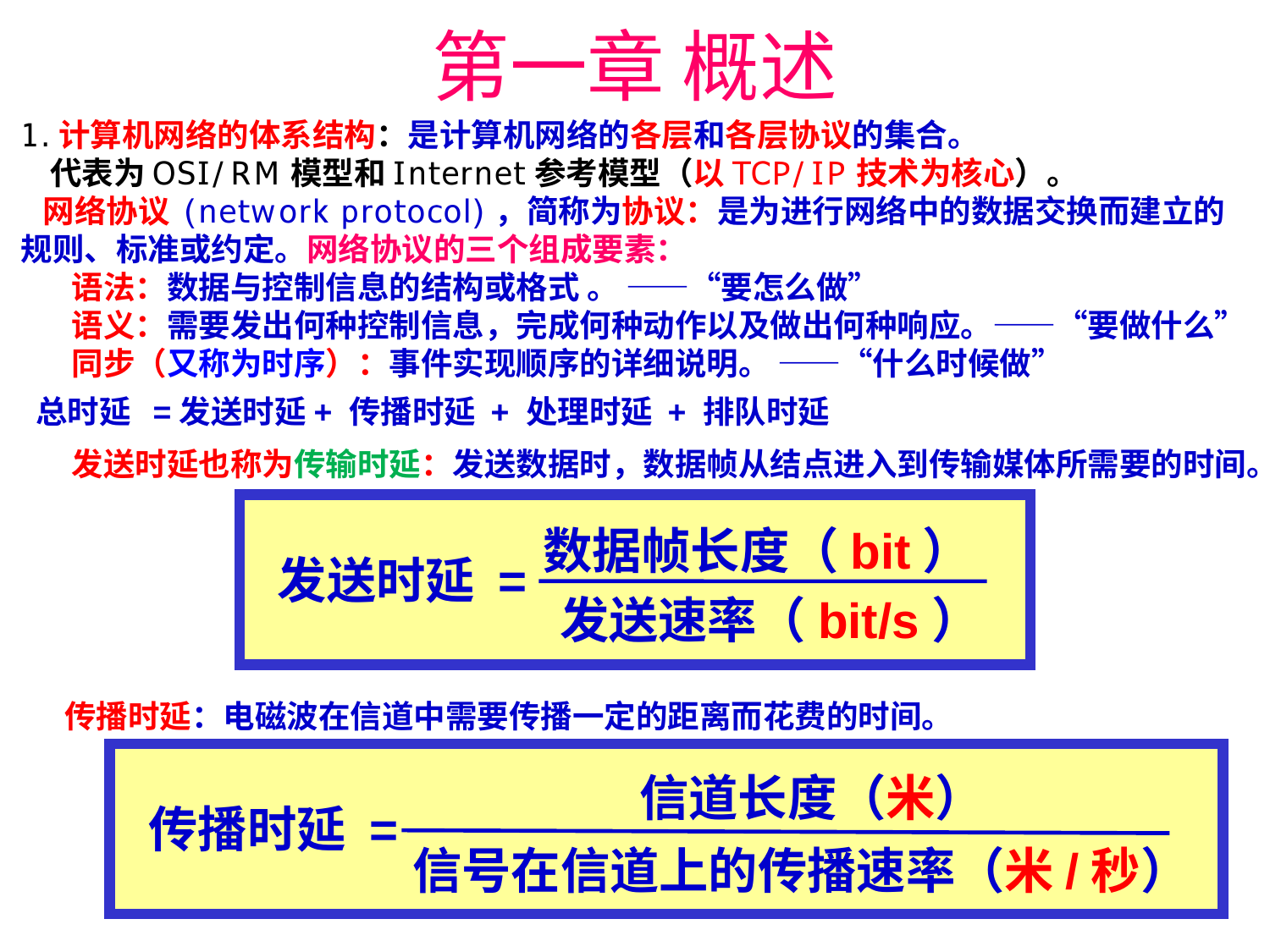

# 第一章 概述
1.计算机网络的体系结构：是计算机网络的各层和各层协议的集合。
   代表为OSI/RM模型和Internet参考模型（以TCP/IP技术为核心）。
  网络协议 (network protocol)，简称为协议：是为进行网络中的数据交换而建立的规则、标准或约定。网络协议的三个组成要素：
      语法：数据与控制信息的结构或格式 。 ——“要怎么做”
      语义：需要发出何种控制信息，完成何种动作以及做出何种响应。——“要做什么”
      同步（又称为时序）：事件实现顺序的详细说明。 ——“什么时候做”
 总时延  =发送时延+ 传播时延 + 处理时延 + 排队时延
      发送时延也称为传输时延：发送数据时，数据帧从结点进入到传输媒体所需要的时间。

     传播时延：电磁波在信道中需要传播一定的距离而花费的时间。

数据帧长度（bit）
发送时延 =

发送速率（bit/s）

信道长度（米）
传播时延 =

信号在信道上的传播速率（米/秒）